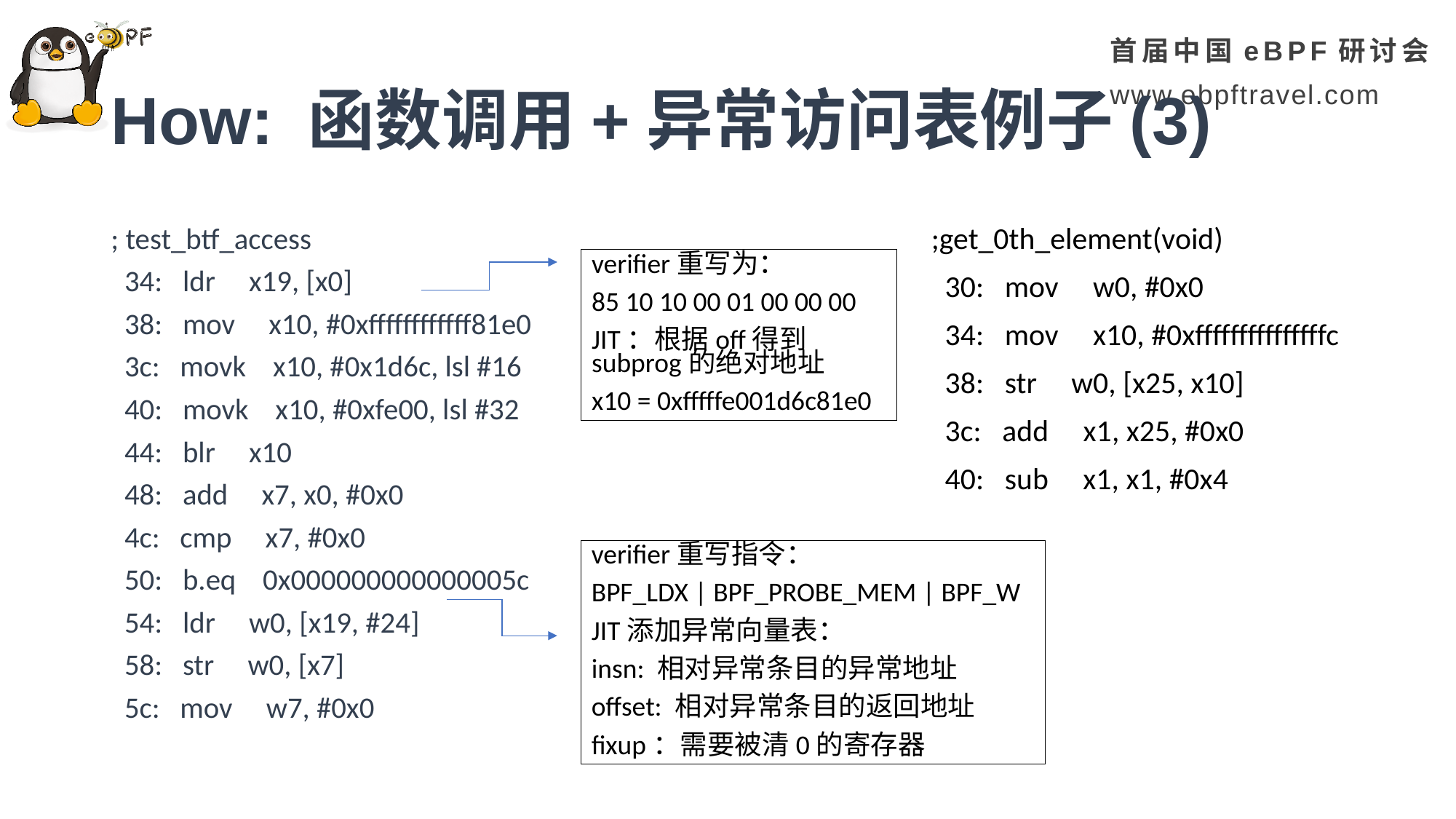

# How: 函数调用+异常访问表例子(3)
; test_btf_access
  34:   ldr     x19, [x0]
  38:   mov     x10, #0xffffffffffff81e0
  3c:   movk    x10, #0x1d6c, lsl #16
  40:   movk    x10, #0xfe00, lsl #32
  44:   blr     x10
  48:   add     x7, x0, #0x0
  4c:   cmp     x7, #0x0
  50:   b.eq    0x000000000000005c
  54:   ldr     w0, [x19, #24]
  58:   str     w0, [x7]
  5c:   mov     w7, #0x0
;get_0th_element(void)
  30:   mov     w0, #0x0
  34:   mov     x10, #0xfffffffffffffffc
  38:   str     w0, [x25, x10]
  3c:   add     x1, x25, #0x0
  40:   sub     x1, x1, #0x4
verifier重写为：
85 10 10 00 01 00 00 00
JIT：根据off得到subprog的绝对地址
x10 = 0xfffffe001d6c81e0
verifier重写指令：
BPF_LDX | BPF_PROBE_MEM | BPF_W
JIT添加异常向量表：
insn: 相对异常条目的异常地址
offset: 相对异常条目的返回地址
fixup：需要被清0的寄存器